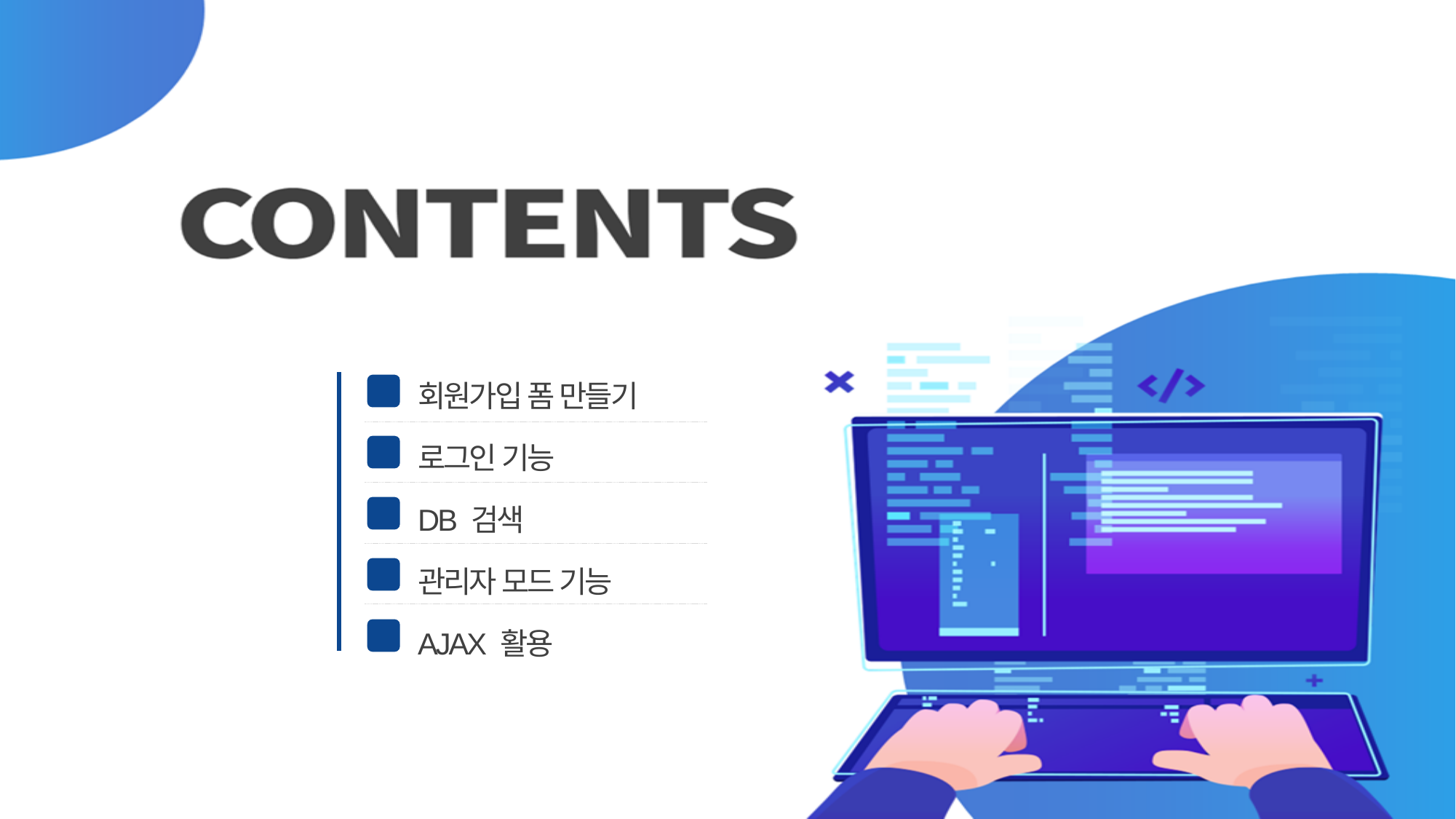

회원가입 폼 만들기
로그인 기능
DB 검색
관리자 모드 기능
AJAX 활용
01
02
03
04
05